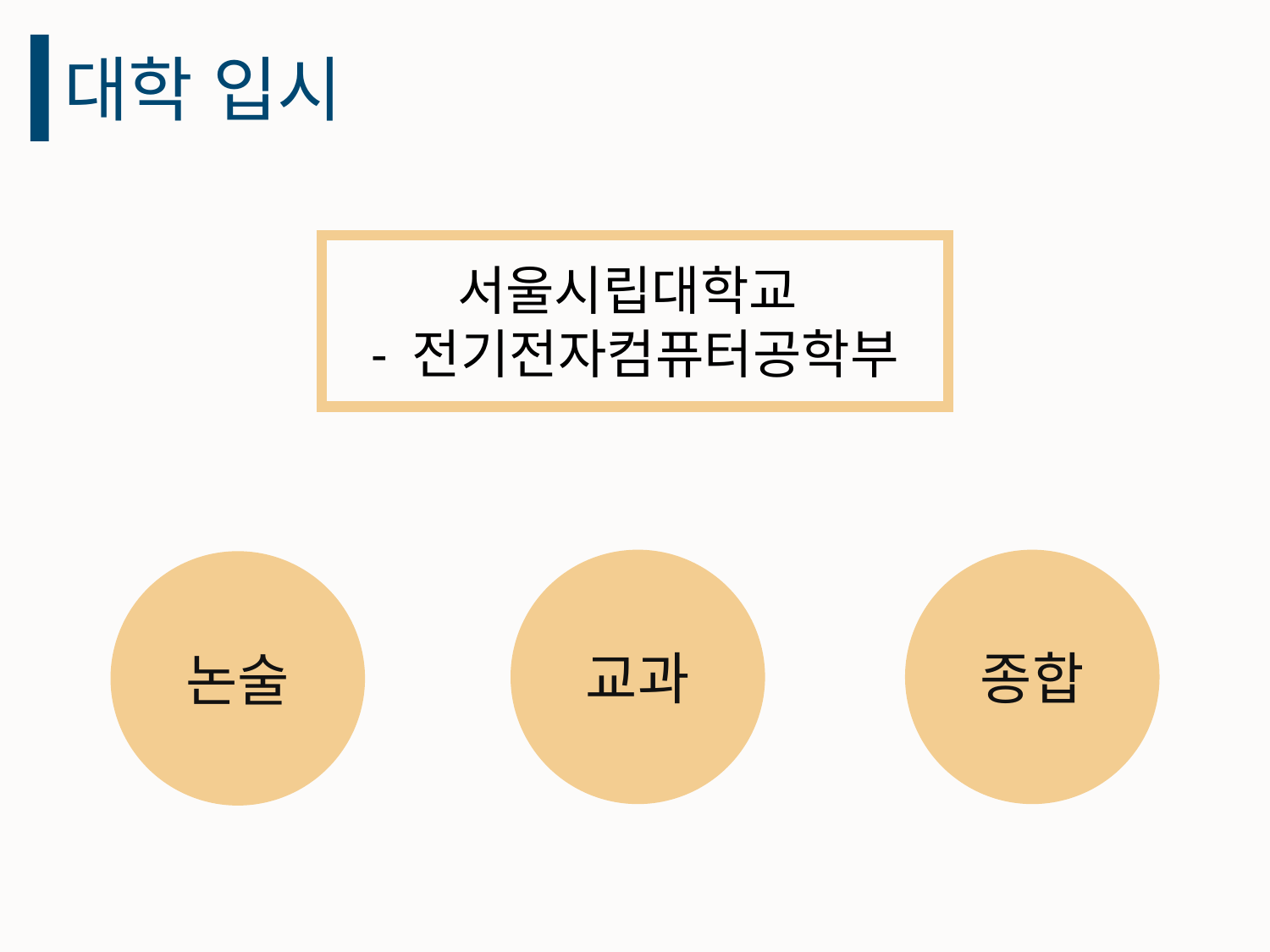

대학 입시
서울시립대학교
- 전기전자컴퓨터공학부
교과
종합
논술